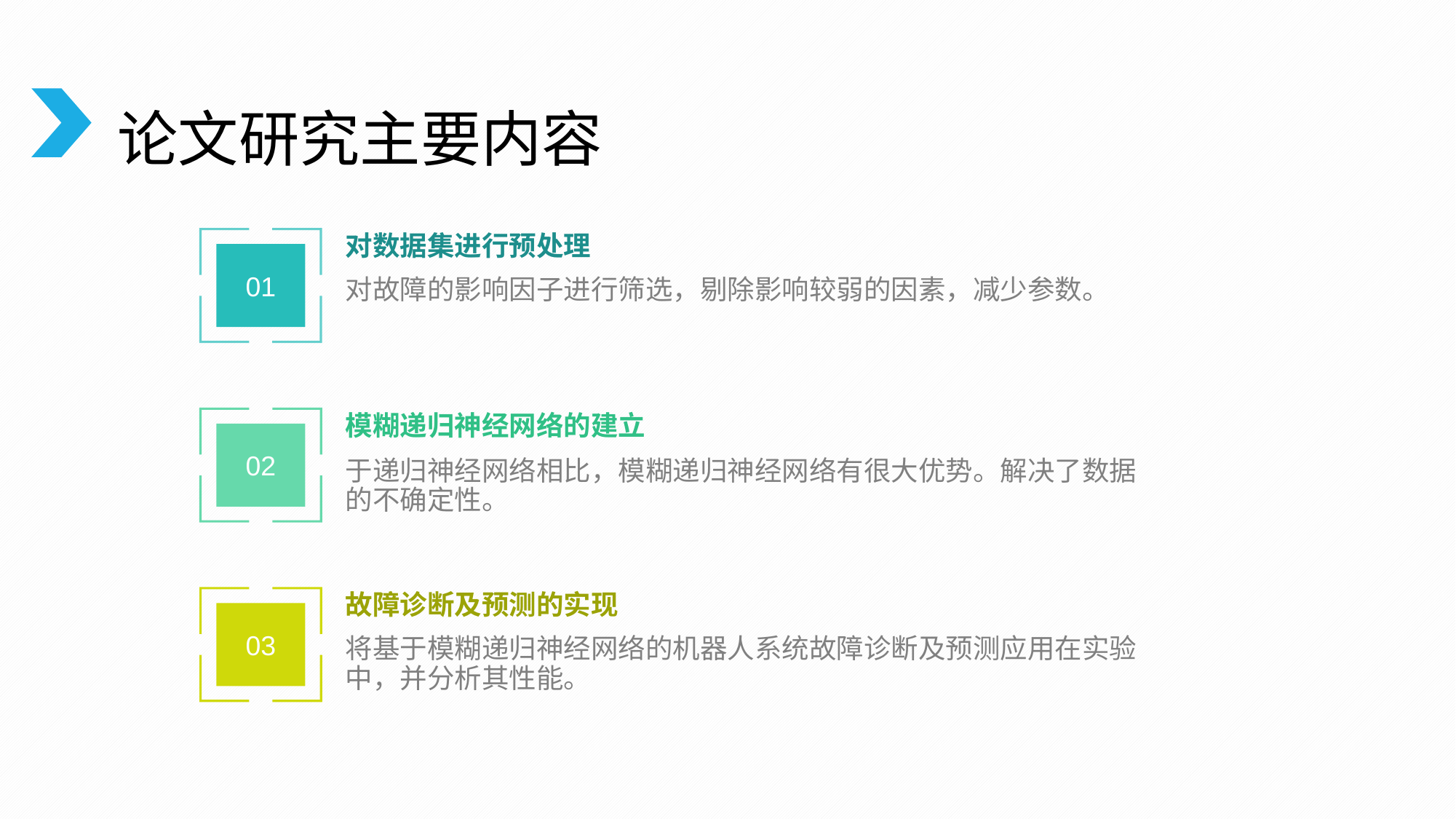

论文研究主要内容
对数据集进行预处理

01
对故障的影响因子进行筛选，剔除影响较弱的因素，减少参数。
模糊递归神经网络的建立

02
于递归神经网络相比，模糊递归神经网络有很大优势。解决了数据的不确定性。
故障诊断及预测的实现

03
将基于模糊递归神经网络的机器人系统故障诊断及预测应用在实验中，并分析其性能。